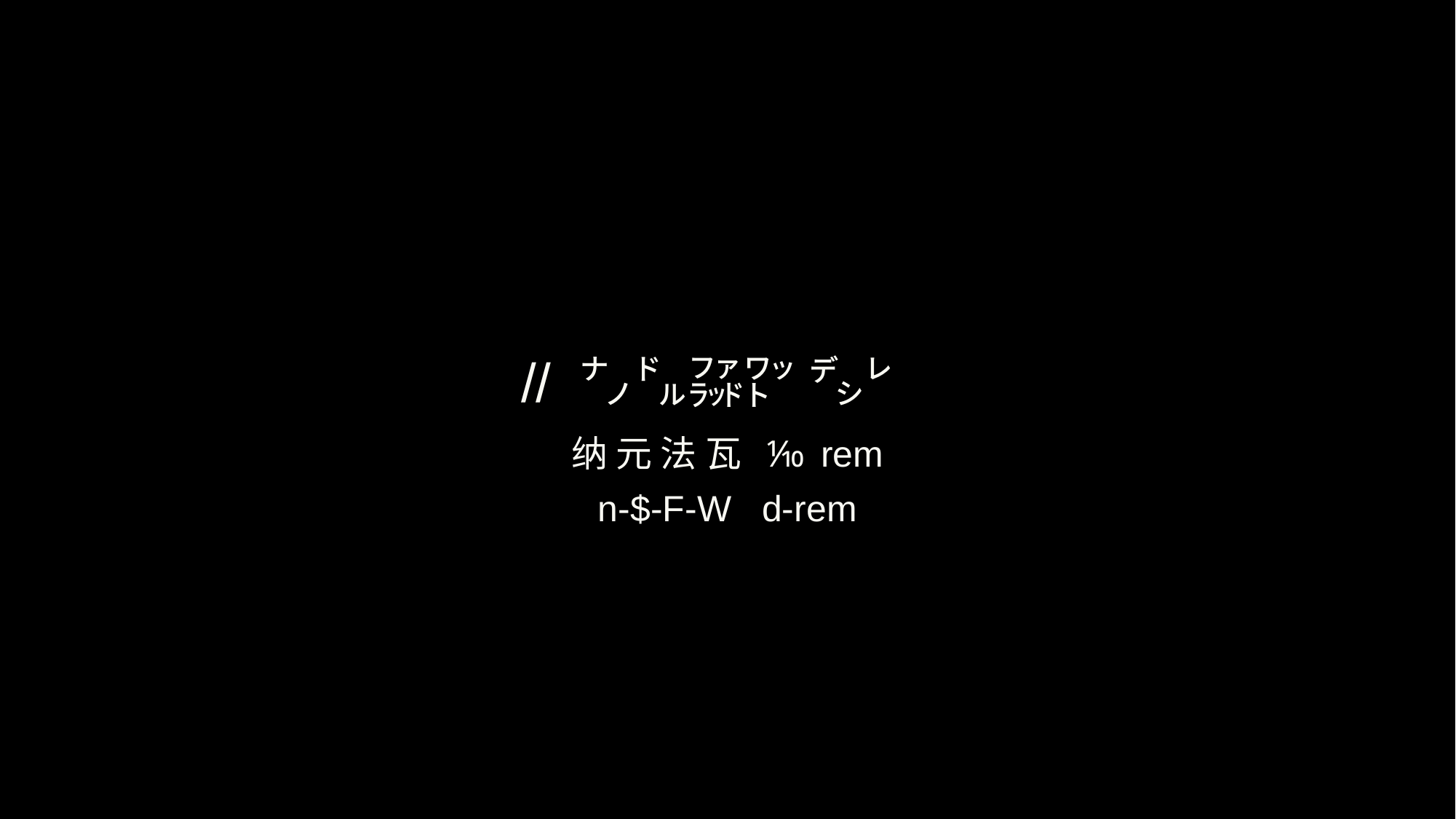

# // ㌨㌦㌲㍗ ㌥㍕

纳 元 法 瓦   ⅒ rem
n-$-F-W   d-rem